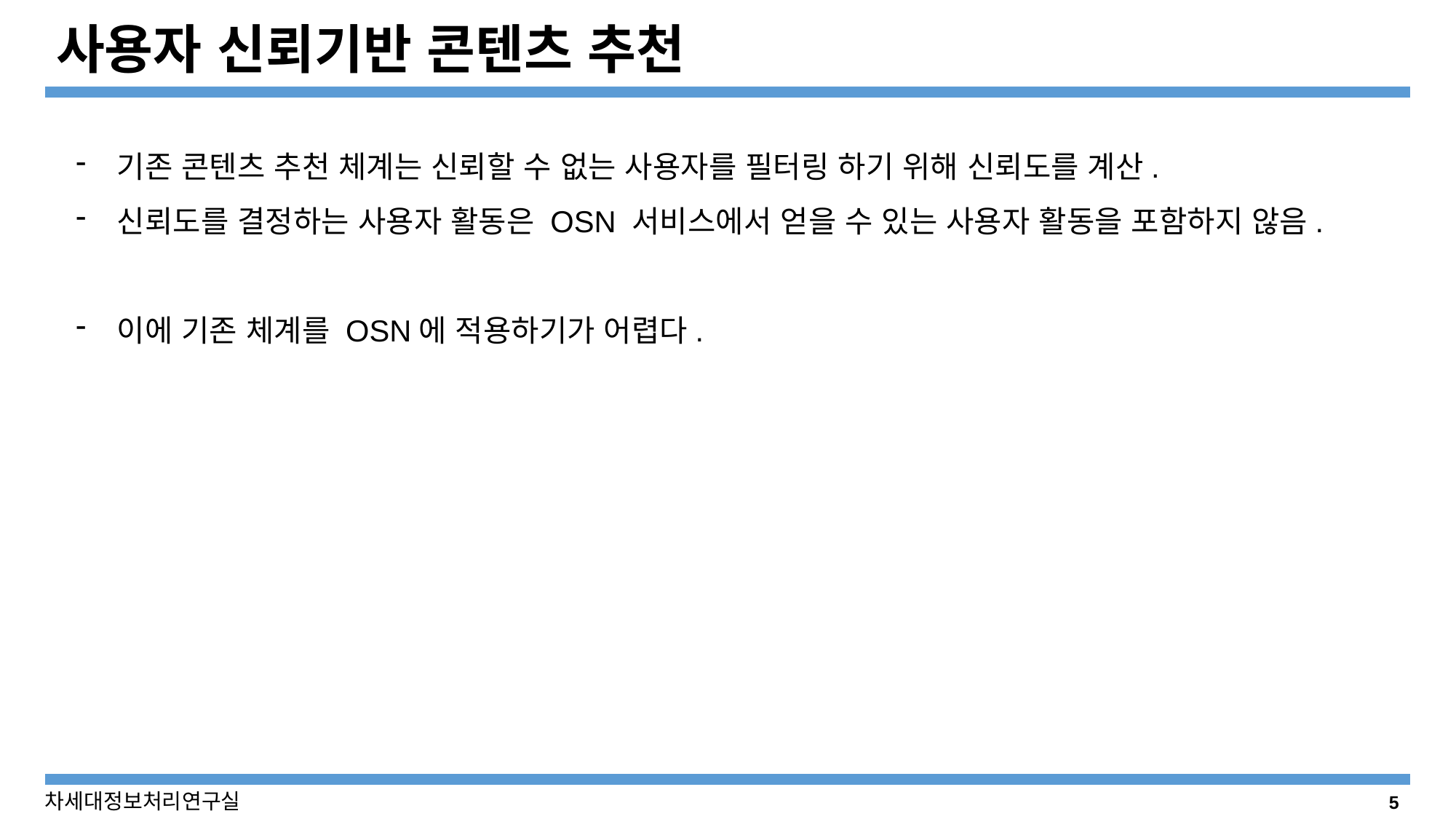

# 사용자 신뢰기반 콘텐츠 추천
기존 콘텐츠 추천 체계는 신뢰할 수 없는 사용자를 필터링 하기 위해 신뢰도를 계산.
신뢰도를 결정하는 사용자 활동은 OSN 서비스에서 얻을 수 있는 사용자 활동을 포함하지 않음.

이에 기존 체계를 OSN에 적용하기가 어렵다.

5